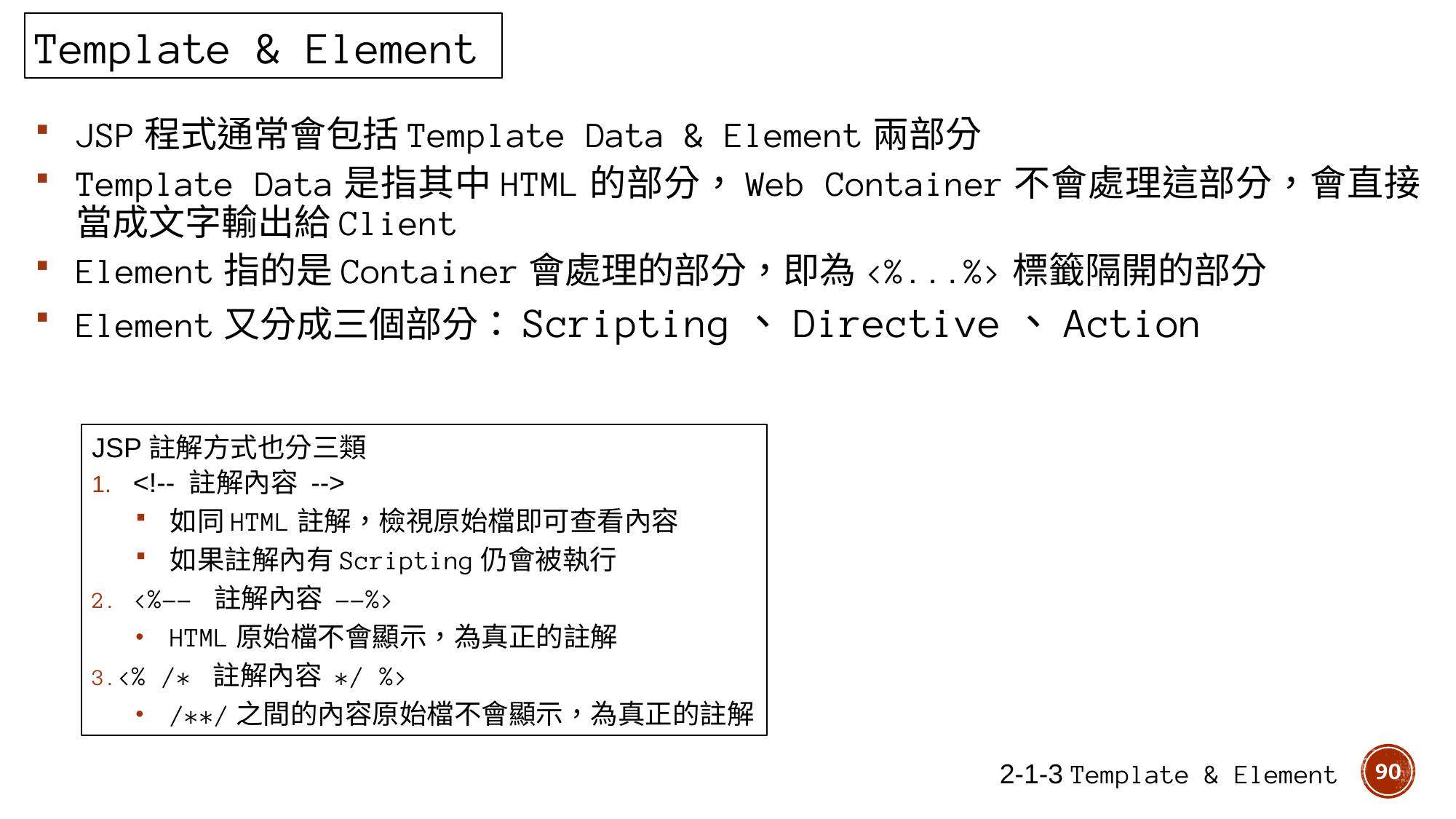

Template & Element
JSP程式通常會包括Template Data & Element兩部分
Template Data是指其中HTML的部分，Web Container不會處理這部分，會直接當成文字輸出給Client
Element指的是Container會處理的部分，即為<%...%>標籤隔開的部分
Element又分成三個部分：Scripting、Directive、Action
JSP註解方式也分三類
<!-- 註解內容 -->
如同HTML註解，檢視原始檔即可查看內容
如果註解內有Scripting仍會被執行
<%-- 註解內容 --%>
HTML原始檔不會顯示，為真正的註解
<% /* 註解內容 */ %>
/**/之間的內容原始檔不會顯示，為真正的註解
90
2-1-3 Template & Element